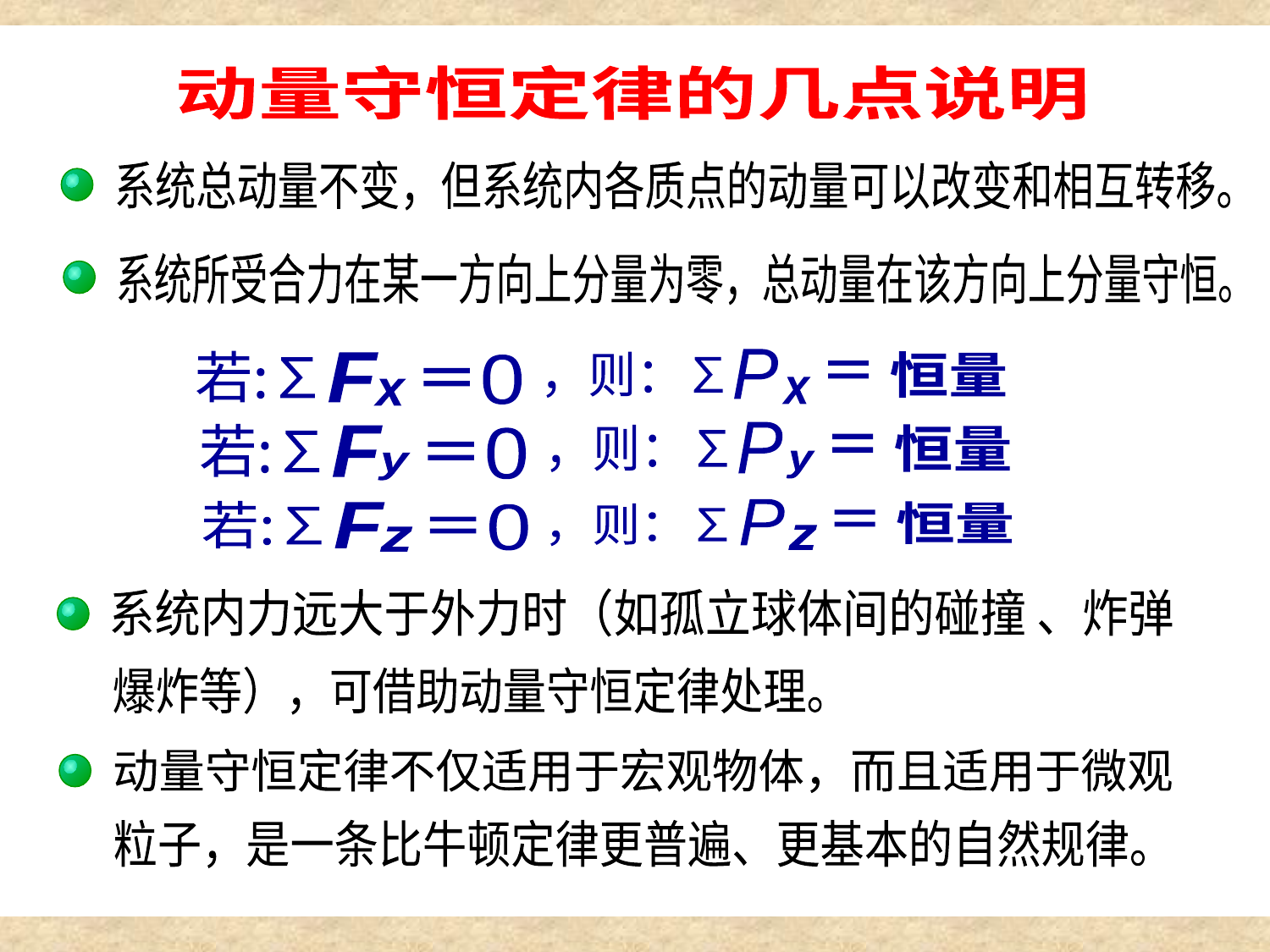

几点说明
动量守恒定律的几点说明
系统总动量不变，但系统内各质点的动量可以改变和相互转移。

系统所受合力在某一方向上分量为零，总动量在该方向上分量守恒。

P
=
x
若:∑
恒量
，则：∑
F
0
=
x
P
若:∑
恒量
，则：∑
F
0
=
=
y
y
P
若:∑
恒量
F
，则：∑
0
=
=
z
z
系统内力远大于外力时（如孤立球体间的碰撞 、炸弹

爆炸等），可借助动量守恒定律处理。
动量守恒定律不仅适用于宏观物体，而且适用于微观

粒子，是一条比牛顿定律更普遍、更基本的自然规律。